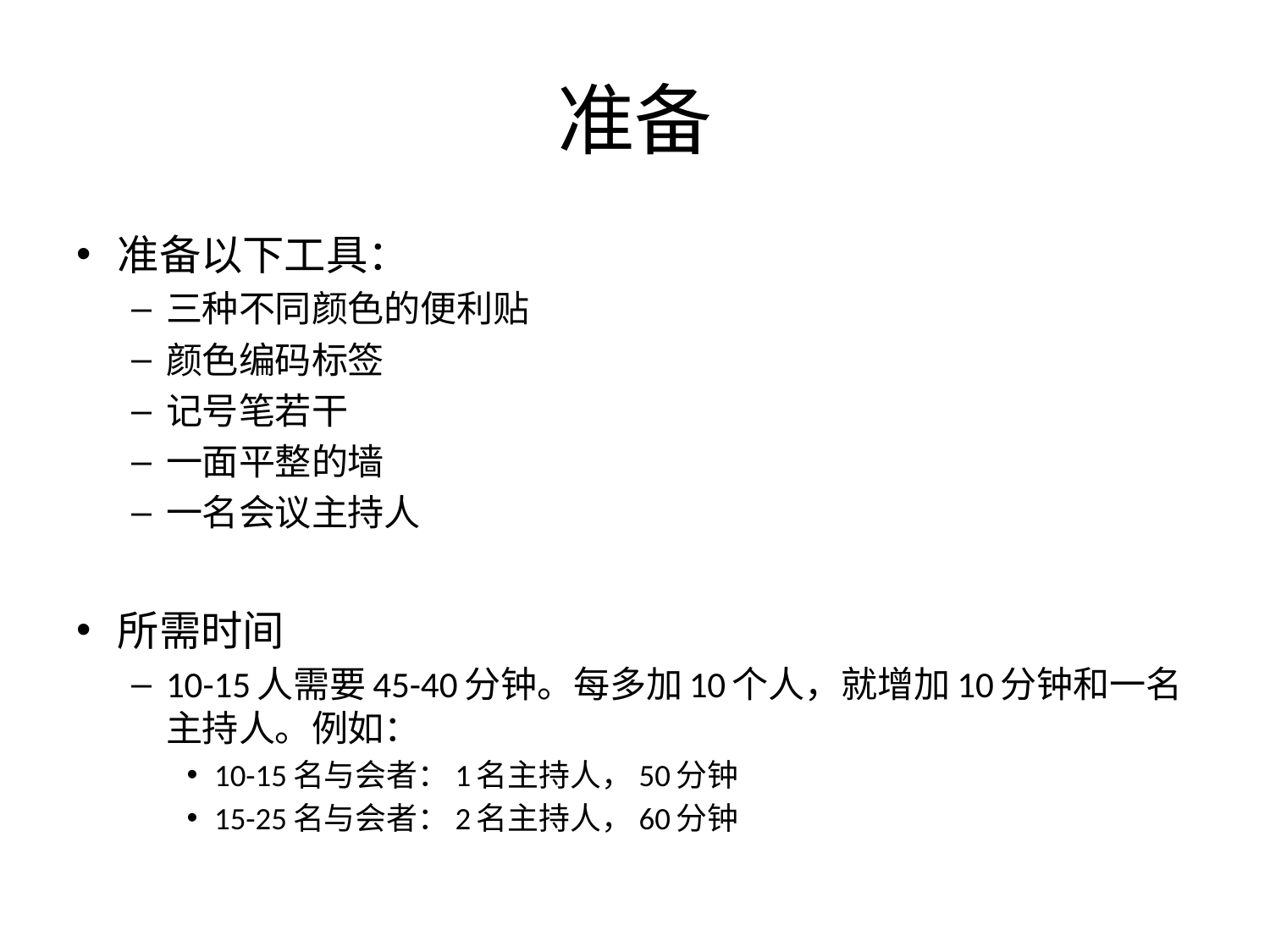

# 准备
准备以下工具：
三种不同颜色的便利贴
颜色编码标签
记号笔若干
一面平整的墙
一名会议主持人

所需时间
10-15人需要45-40分钟。每多加10个人，就增加10分钟和一名主持人。例如：
10-15名与会者：1名主持人，50分钟
15-25名与会者：2名主持人，60分钟